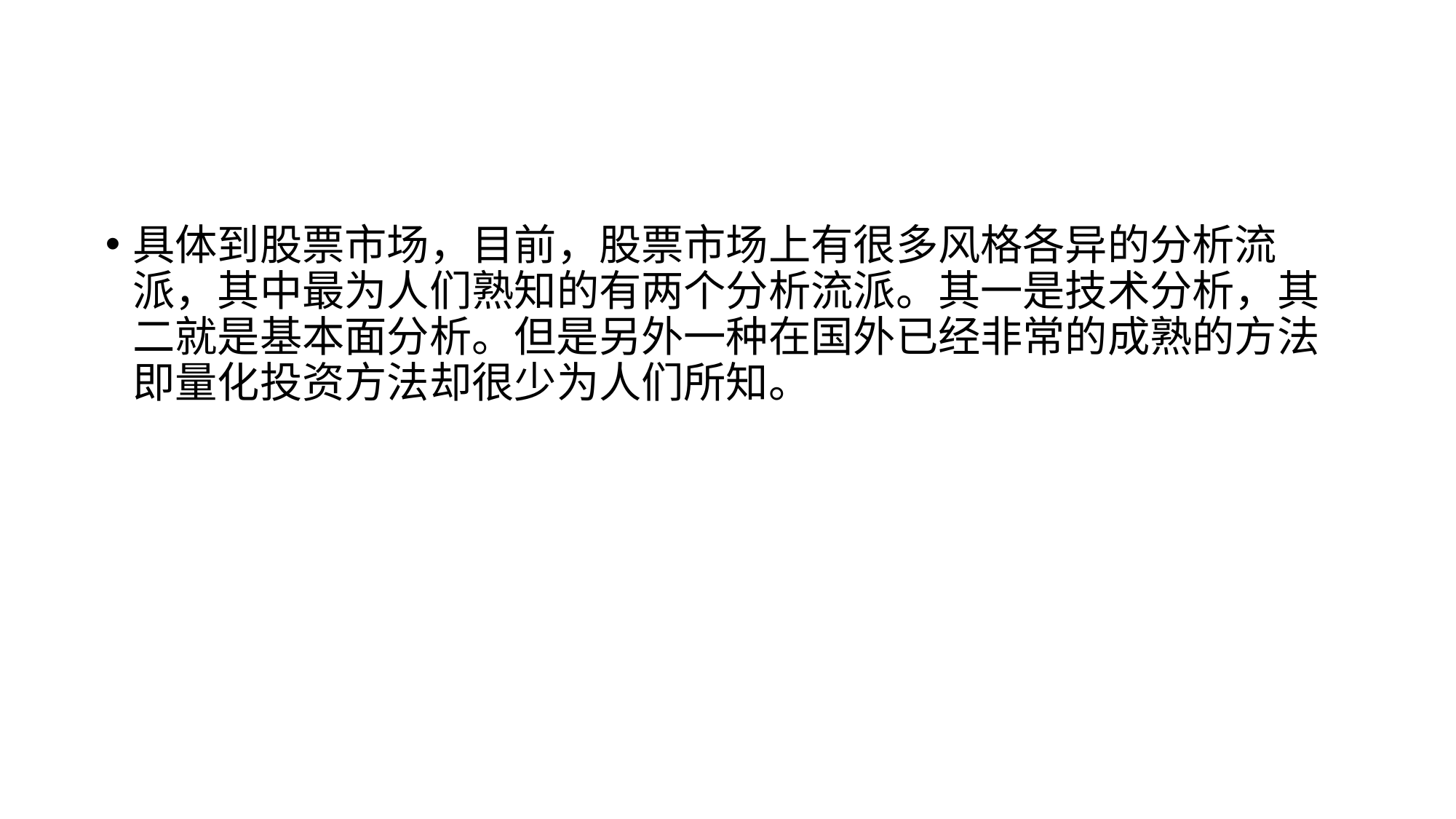

#
具体到股票市场，目前，股票市场上有很多风格各异的分析流派，其中最为人们熟知的有两个分析流派。其一是技术分析，其二就是基本面分析。但是另外一种在国外已经非常的成熟的方法即量化投资方法却很少为人们所知。